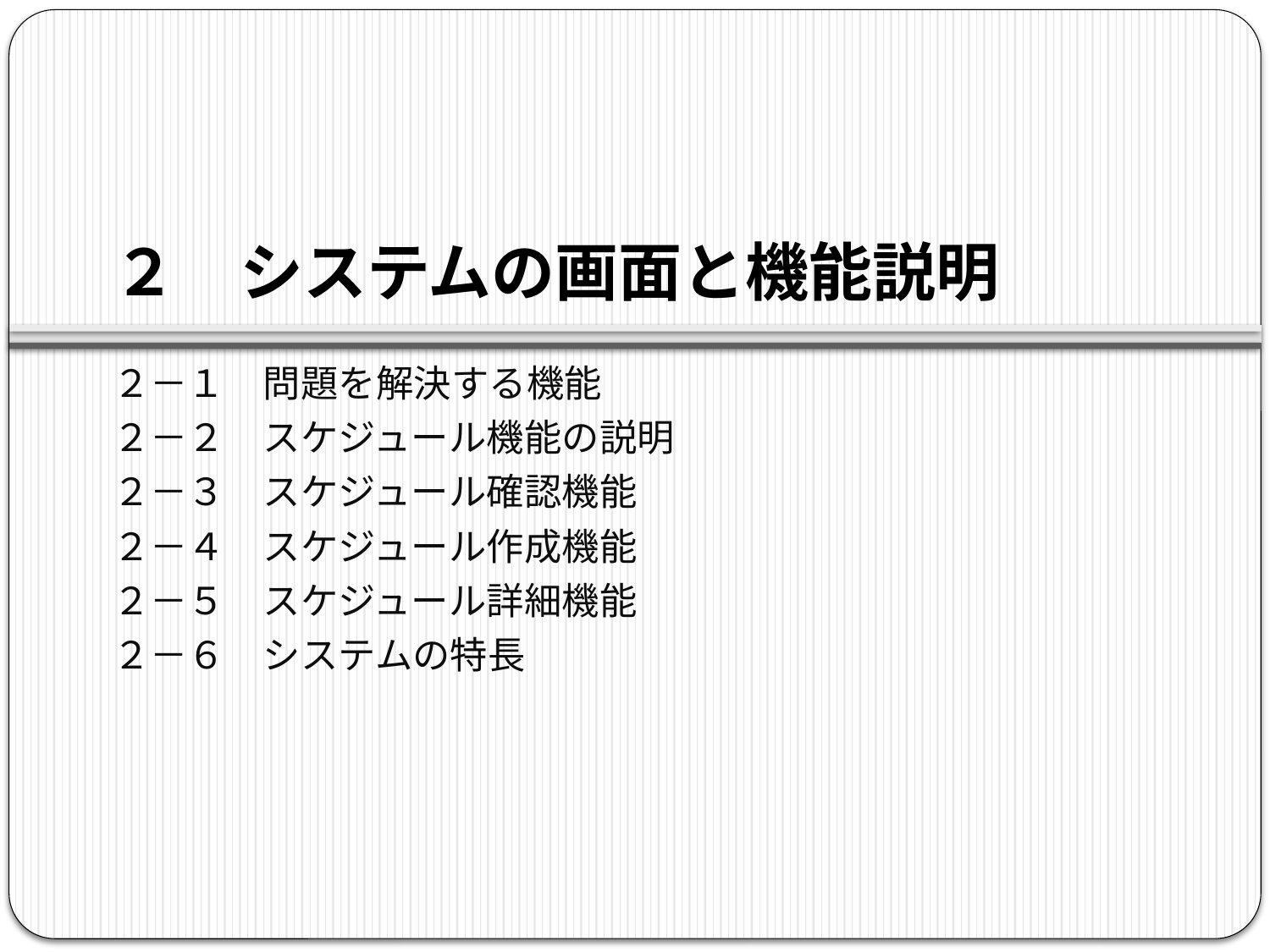

# ２　システムの画面と機能説明
２－１　問題を解決する機能
２－２　スケジュール機能の説明
２－３　スケジュール確認機能
２－４　スケジュール作成機能
２－５　スケジュール詳細機能
２－６　システムの特長